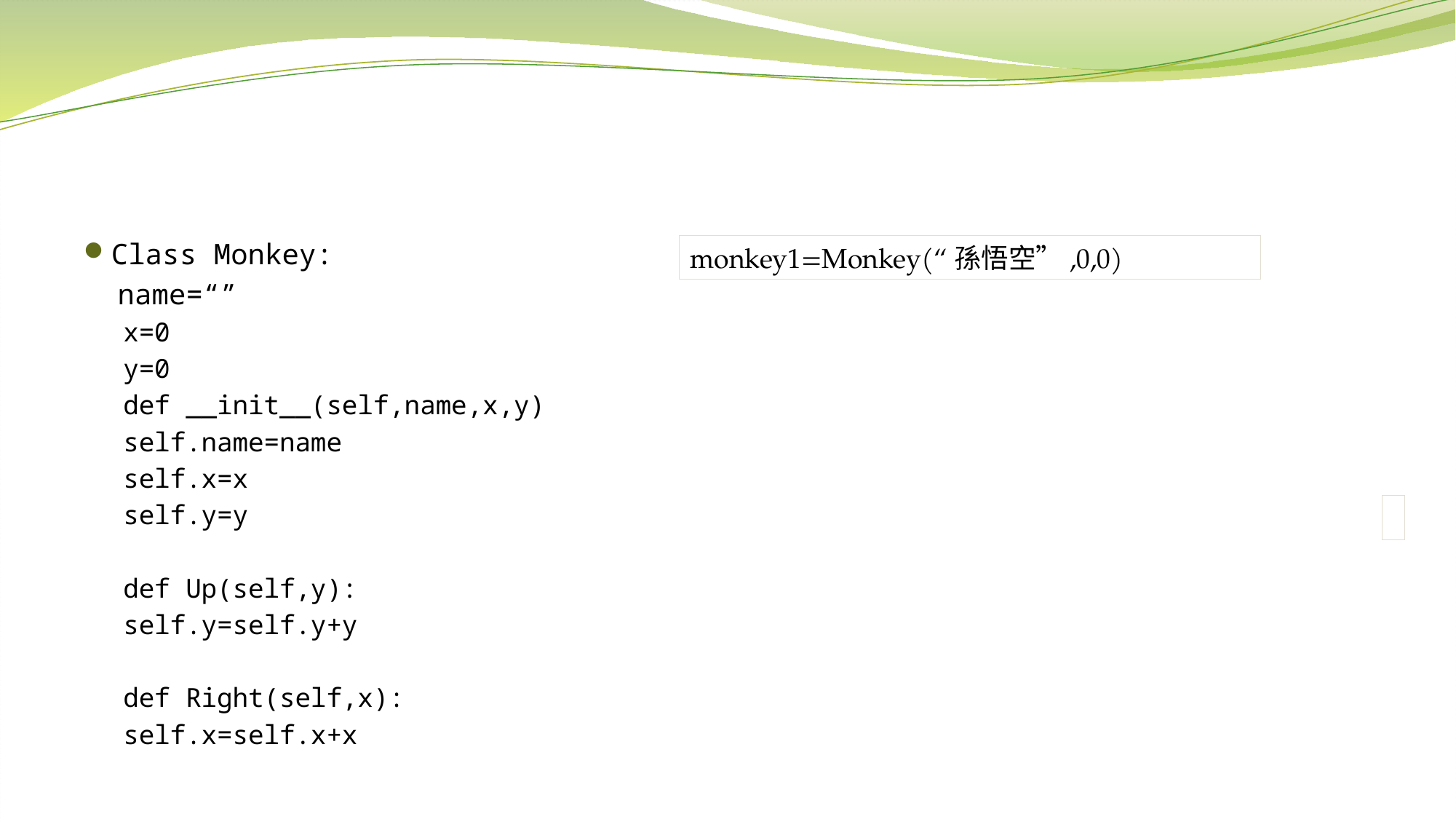

#
Class Monkey:
  name=“”
x=0
y=0
def __init__(self,name,x,y)
	self.name=name
	self.x=x
	self.y=y

def Up(self,y):
	self.y=self.y+y

def Right(self,x):
	self.x=self.x+x
monkey1=Monkey(“孫悟空”,0,0)